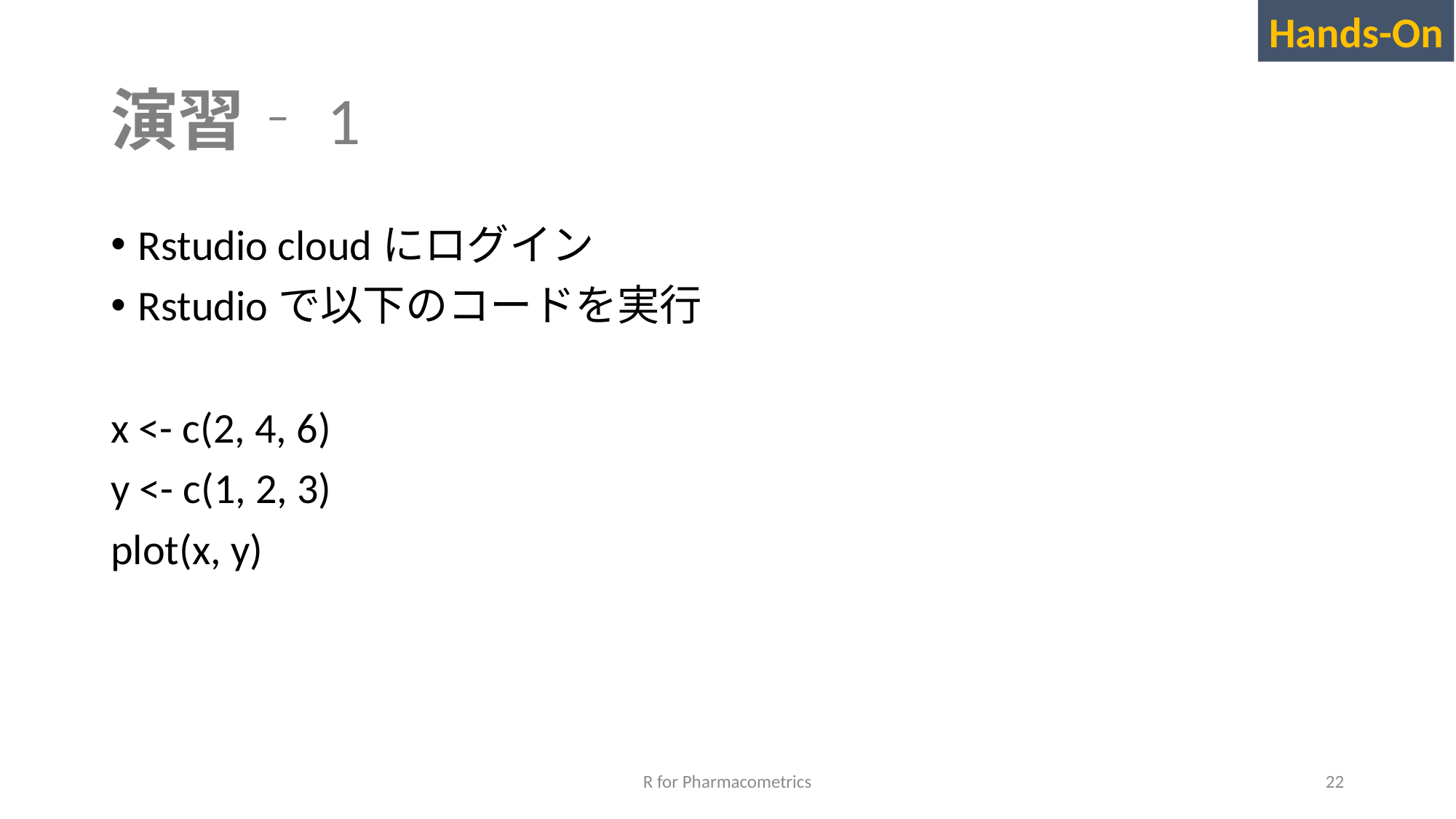

Hands-On
# 演習‐1
Rstudio cloudにログイン
Rstudioで以下のコードを実行

x <- c(2, 4, 6)
y <- c(1, 2, 3)
plot(x, y)

R for Pharmacometrics
22